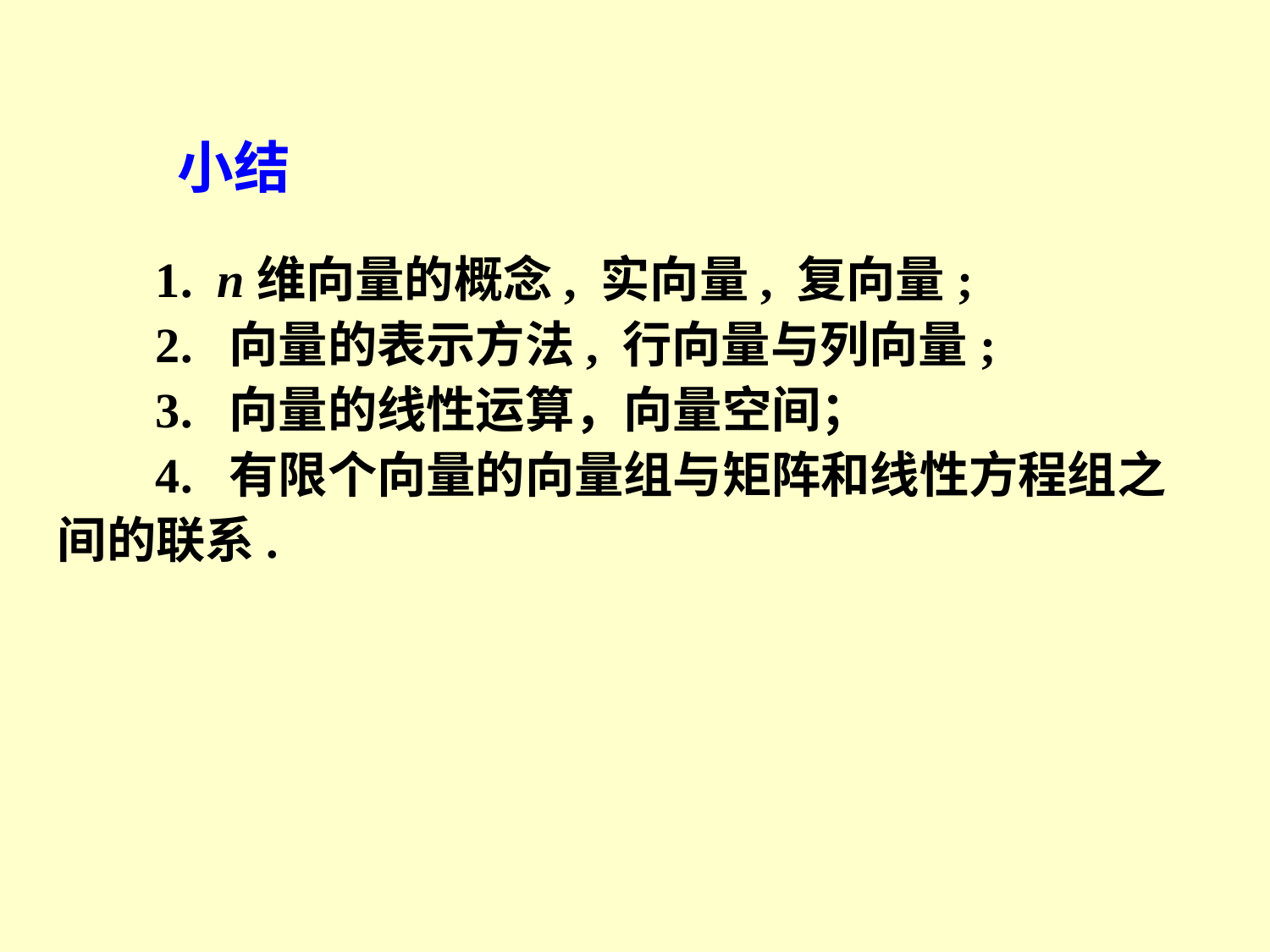

小结
        1.  n维向量的概念, 实向量, 复向量;
        2.  向量的表示方法, 行向量与列向量;
        3.  向量的线性运算，向量空间；
        4.  有限个向量的向量组与矩阵和线性方程组之间的联系.